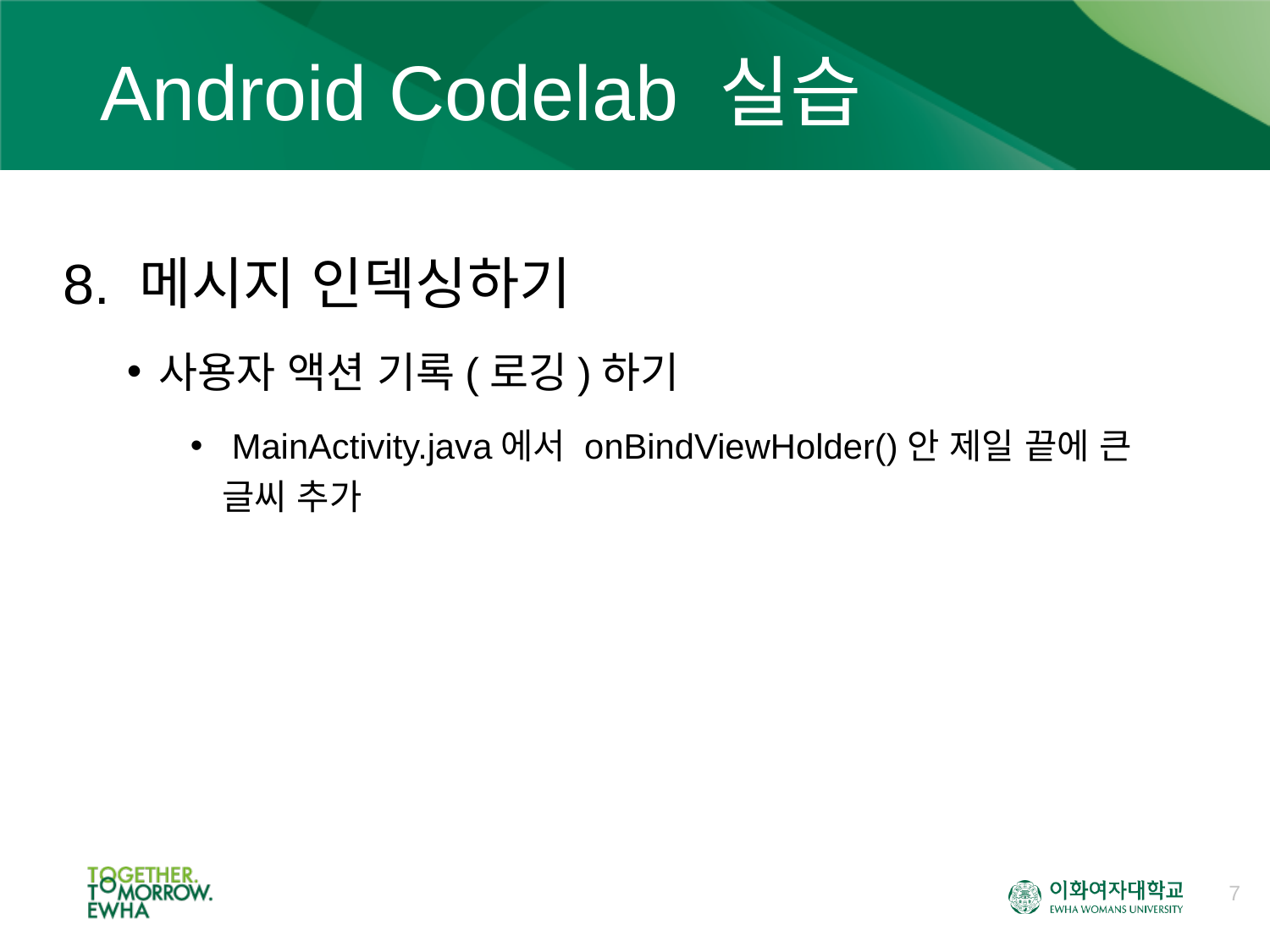

# Android Codelab 실습
8. 메시지 인덱싱하기
사용자 액션 기록(로깅)하기
 MainActivity.java에서 onBindViewHolder()안 제일 끝에 큰 글씨 추가
7